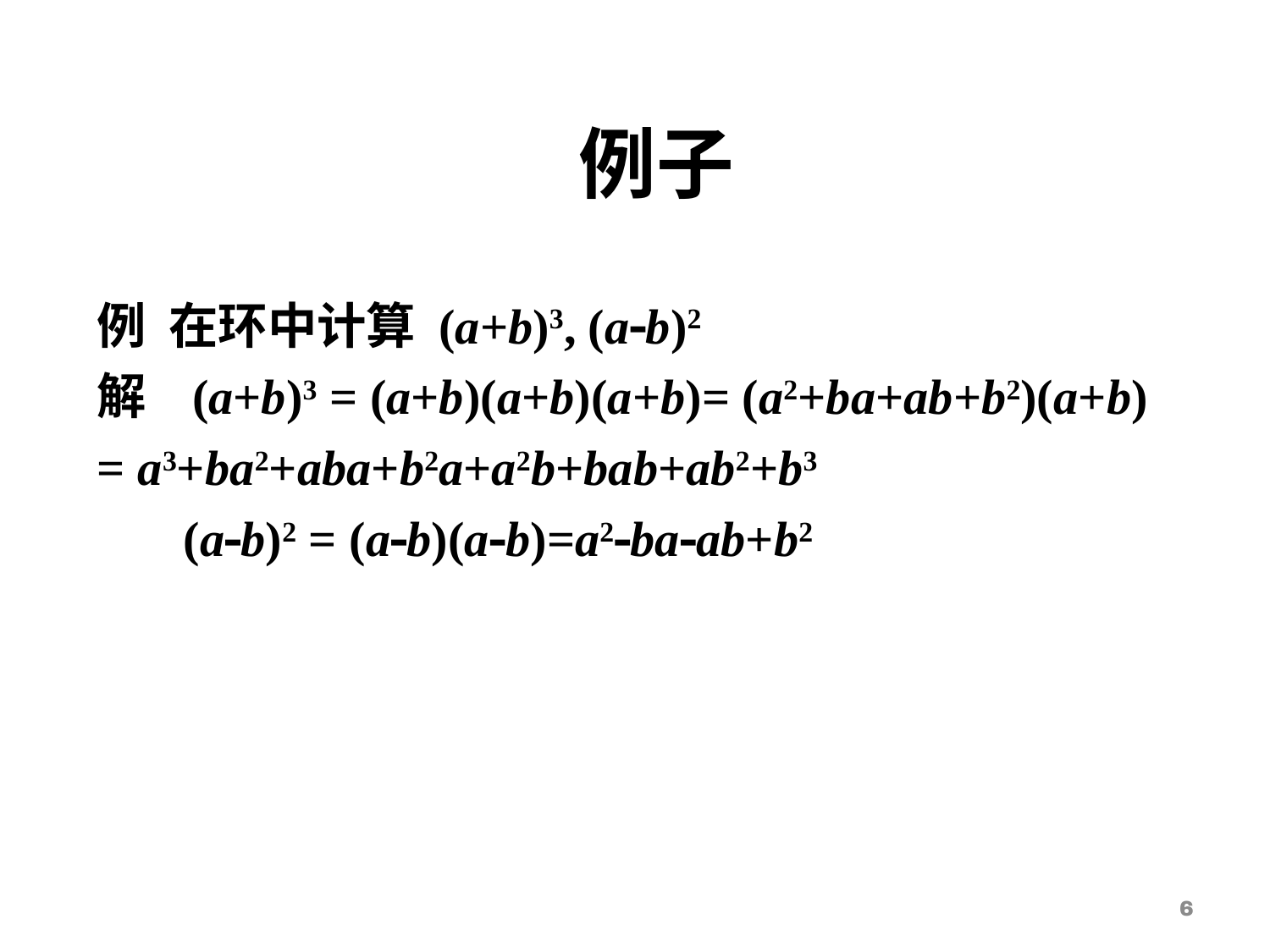

# 例子
例  在环中计算 (a+b)3, (a−b)2
解   (a+b)3 = (a+b)(a+b)(a+b)= (a2+ba+ab+b2)(a+b)   = a3+ba2+aba+b2a+a2b+bab+ab2+b3
       (a−b)2 = (a−b)(a−b)=a2−ba−ab+b2
6